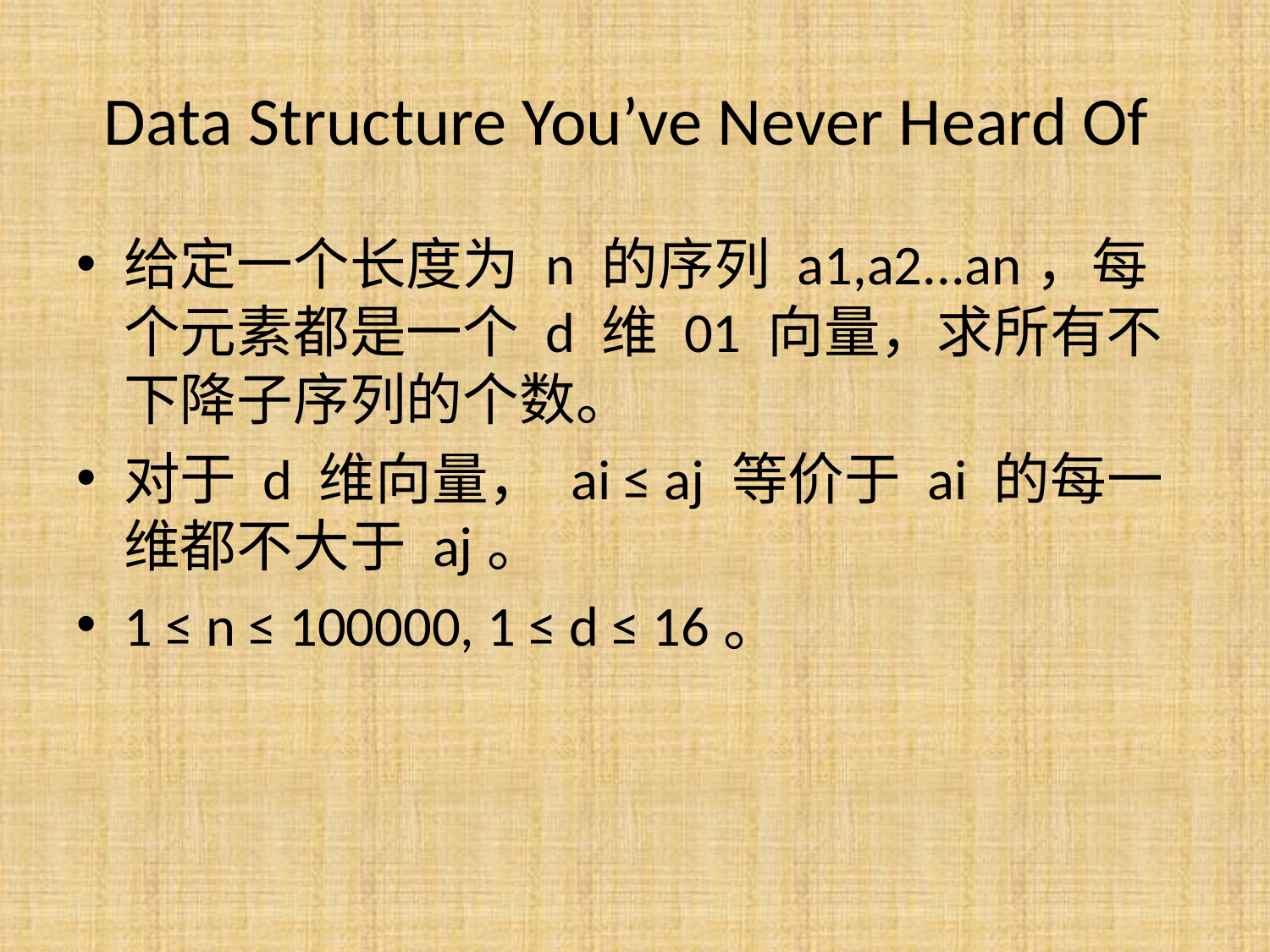

# Data Structure You’ve Never Heard Of
给定一个长度为 n 的序列 a1,a2...an，每个元素都是一个 d 维 01 向量，求所有不下降子序列的个数。
对于 d 维向量， ai ≤ aj 等价于 ai 的每一维都不大于 aj。
1 ≤ n ≤ 100000, 1 ≤ d ≤ 16。